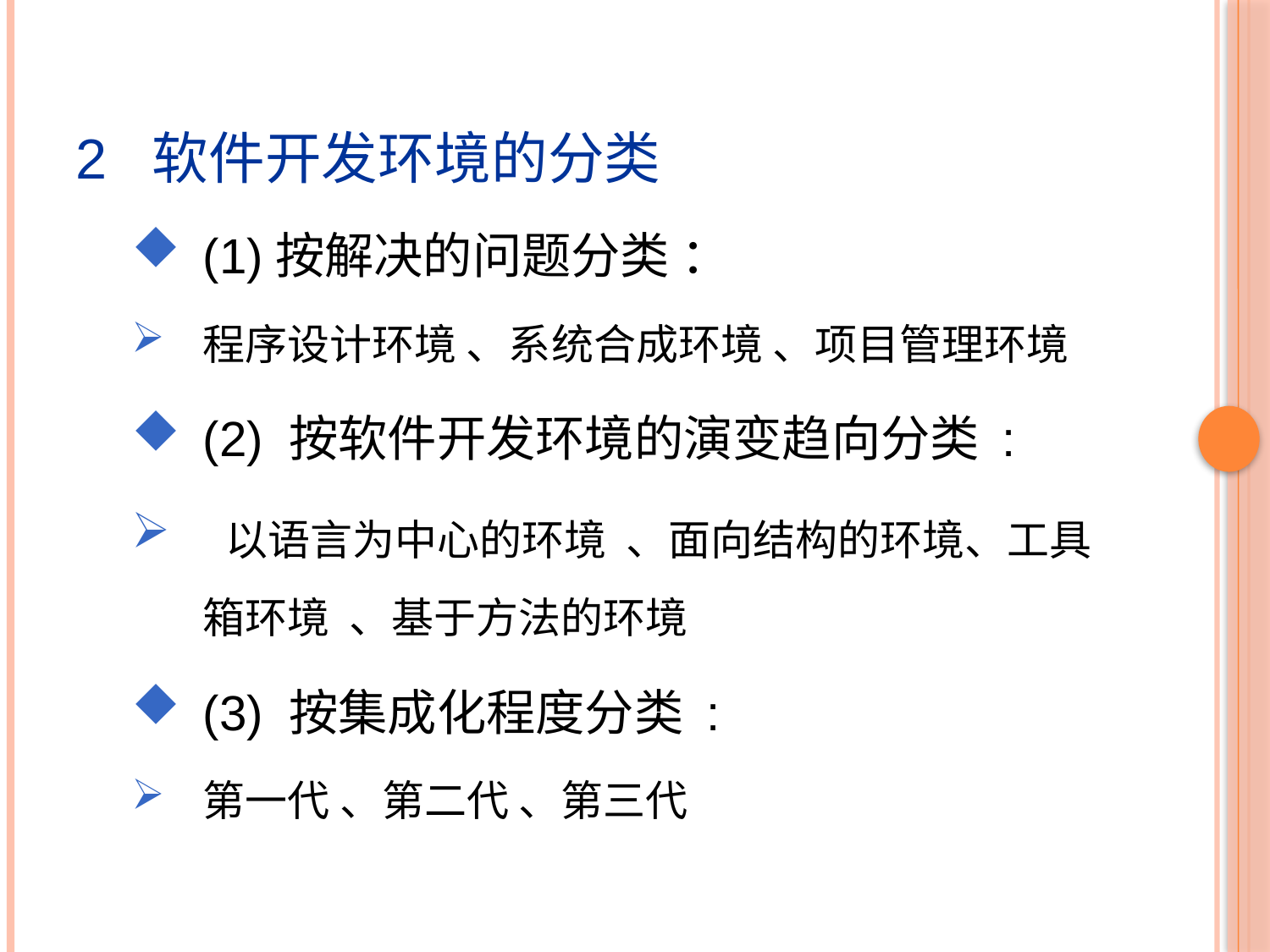

2  软件开发环境的分类
(1)按解决的问题分类 ：
程序设计环境 、系统合成环境 、项目管理环境
(2) 按软件开发环境的演变趋向分类 :
 以语言为中心的环境  、面向结构的环境、工具箱环境  、基于方法的环境
(3) 按集成化程度分类 :
第一代 、第二代 、第三代